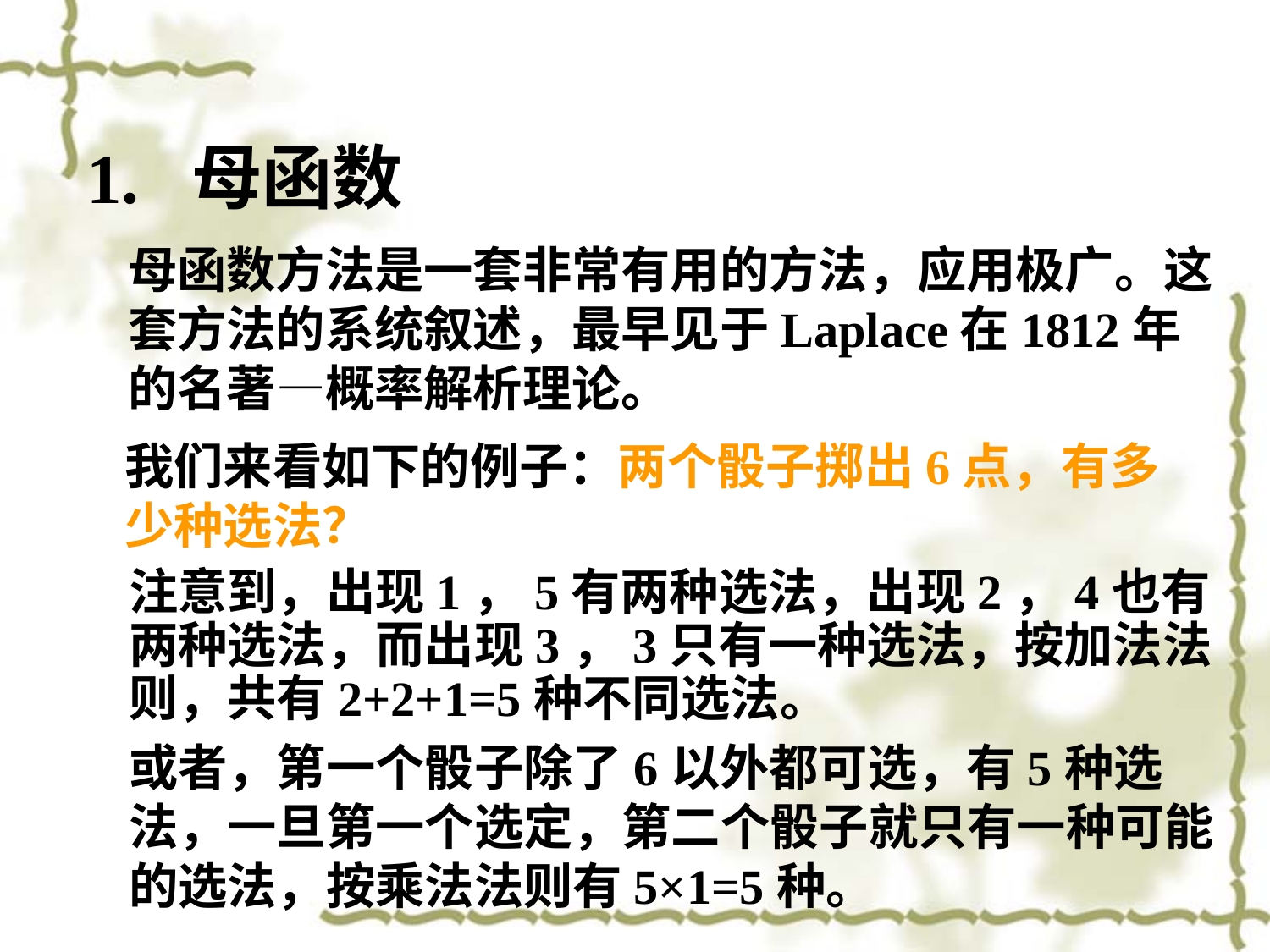

1.  母函数
母函数方法是一套非常有用的方法，应用极广。这套方法的系统叙述，最早见于Laplace在1812年的名著—概率解析理论。
我们来看如下的例子：两个骰子掷出6点，有多少种选法？
注意到，出现1，5有两种选法，出现2，4也有两种选法，而出现3，3只有一种选法，按加法法则，共有2+2+1=5种不同选法。
或者，第一个骰子除了6以外都可选，有5种选法，一旦第一个选定，第二个骰子就只有一种可能的选法，按乘法法则有5×1=5种。